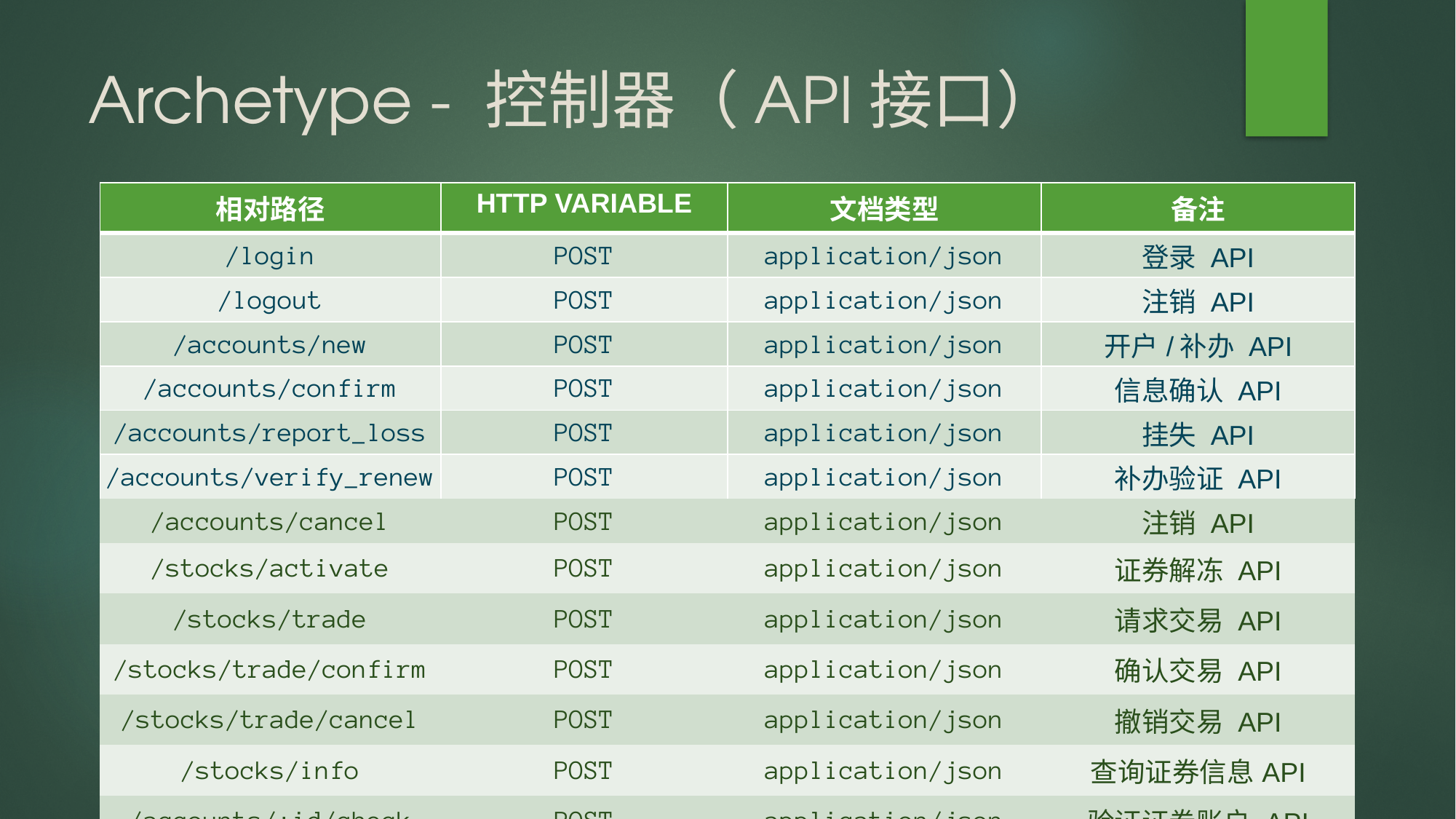

# Archetype - 控制器（API接口）
| 相对路径 | HTTP VARIABLE | 文档类型 | 备注 |
| --- | --- | --- | --- |
| /login | POST | application/json | 登录 API |
| /logout | POST | application/json | 注销 API |
| /accounts/new | POST | application/json | 开户/补办 API |
| /accounts/confirm | POST | application/json | 信息确认 API |
| /accounts/report\_loss | POST | application/json | 挂失 API |
| /accounts/verify\_renew | POST | application/json | 补办验证 API |
| /accounts/cancel | POST | application/json | 注销 API |
| /stocks/activate | POST | application/json | 证券解冻 API |
| /stocks/trade | POST | application/json | 请求交易 API |
| /stocks/trade/confirm | POST | application/json | 确认交易 API |
| /stocks/trade/cancel | POST | application/json | 撤销交易 API |
| /stocks/info | POST | application/json | 查询证券信息API |
| /accounts/:id/check | POST | application/json | 验证证券账户 API |